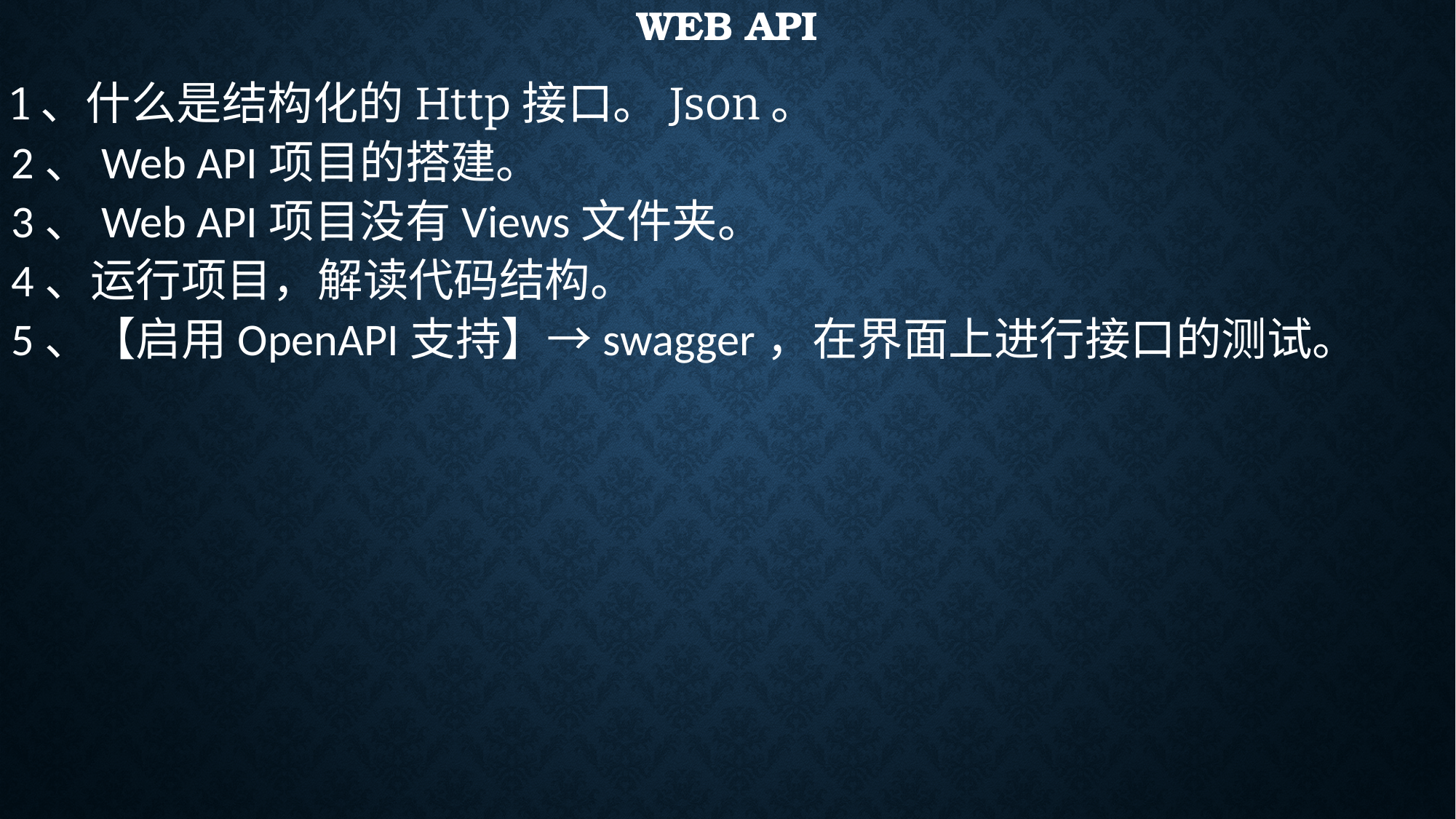

# Web API
1、什么是结构化的Http接口。Json。
2、Web API项目的搭建。
3、Web API项目没有Views文件夹。
4、运行项目，解读代码结构。
5、【启用OpenAPI支持】→swagger，在界面上进行接口的测试。